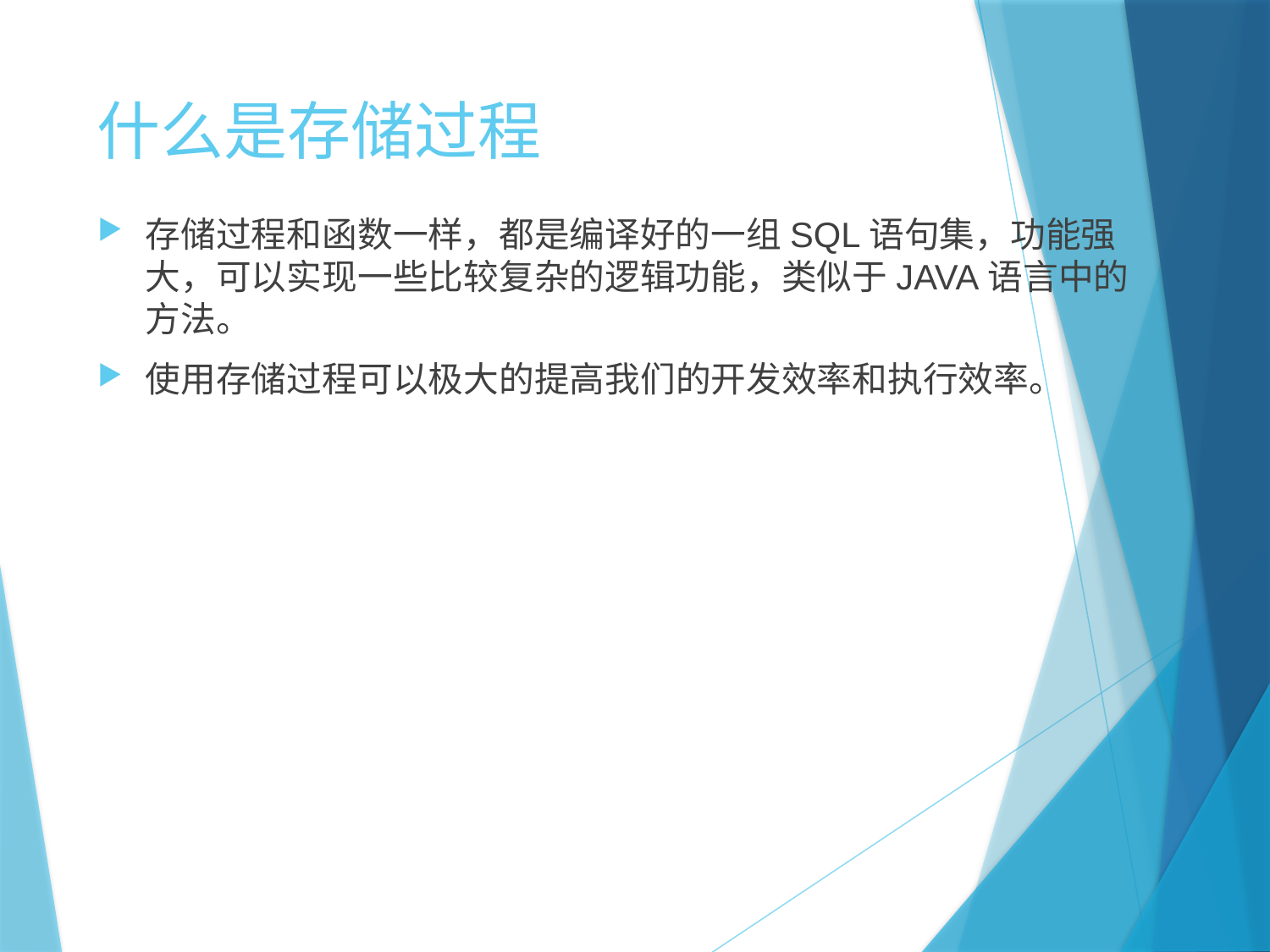

# 什么是存储过程
存储过程和函数一样，都是编译好的一组SQL语句集，功能强大，可以实现一些比较复杂的逻辑功能，类似于JAVA语言中的方法。
使用存储过程可以极大的提高我们的开发效率和执行效率。